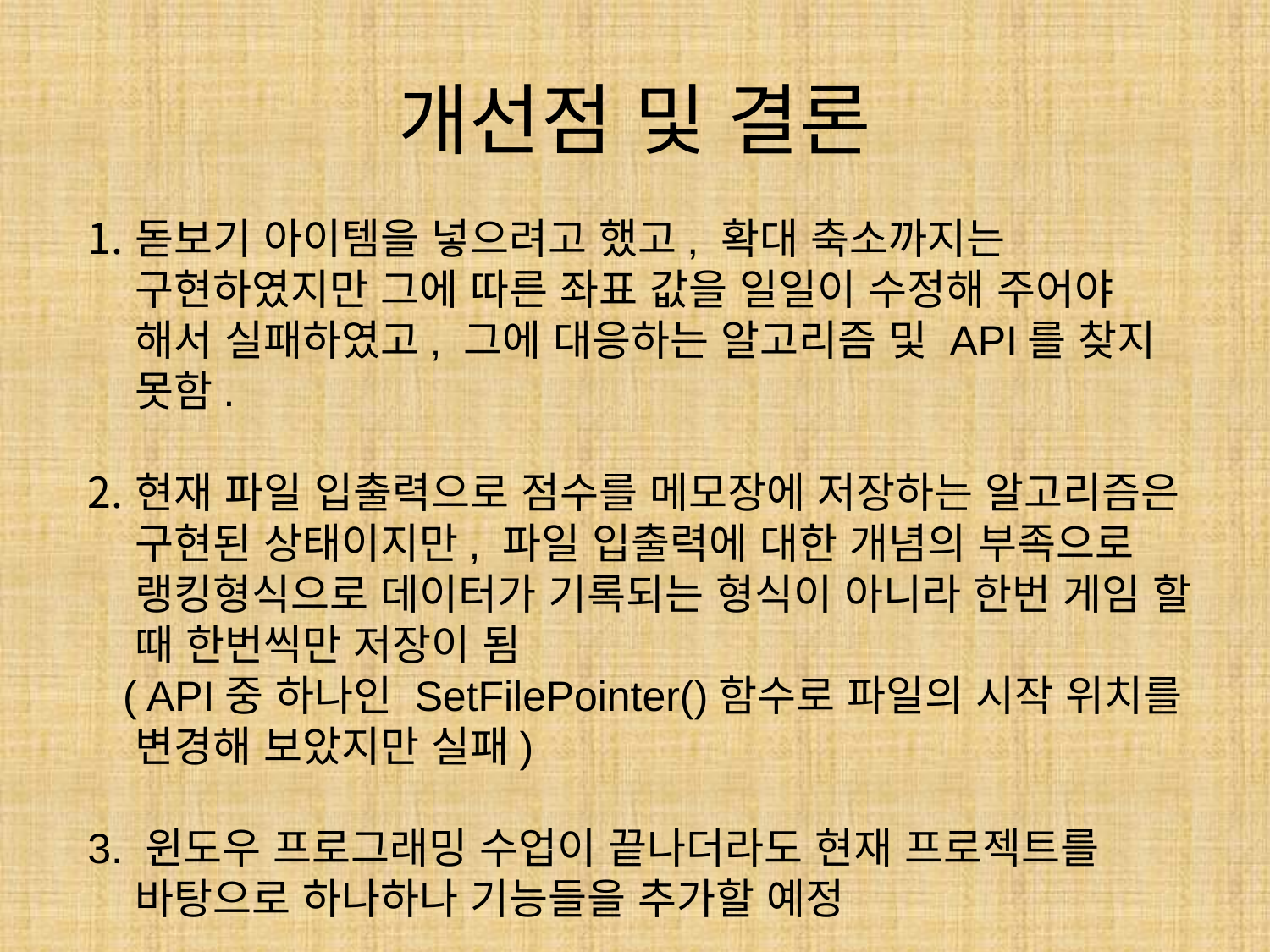

# 개선점 및 결론
돋보기 아이템을 넣으려고 했고, 확대 축소까지는 구현하였지만 그에 따른 좌표 값을 일일이 수정해 주어야 해서 실패하였고, 그에 대응하는 알고리즘 및 API를 찾지 못함.

현재 파일 입출력으로 점수를 메모장에 저장하는 알고리즘은 구현된 상태이지만, 파일 입출력에 대한 개념의 부족으로 랭킹형식으로 데이터가 기록되는 형식이 아니라 한번 게임 할 때 한번씩만 저장이 됨
   ( API중 하나인 SetFilePointer()함수로 파일의 시작 위치를 변경해 보았지만 실패)

3. 윈도우 프로그래밍 수업이 끝나더라도 현재 프로젝트를 바탕으로 하나하나 기능들을 추가할 예정